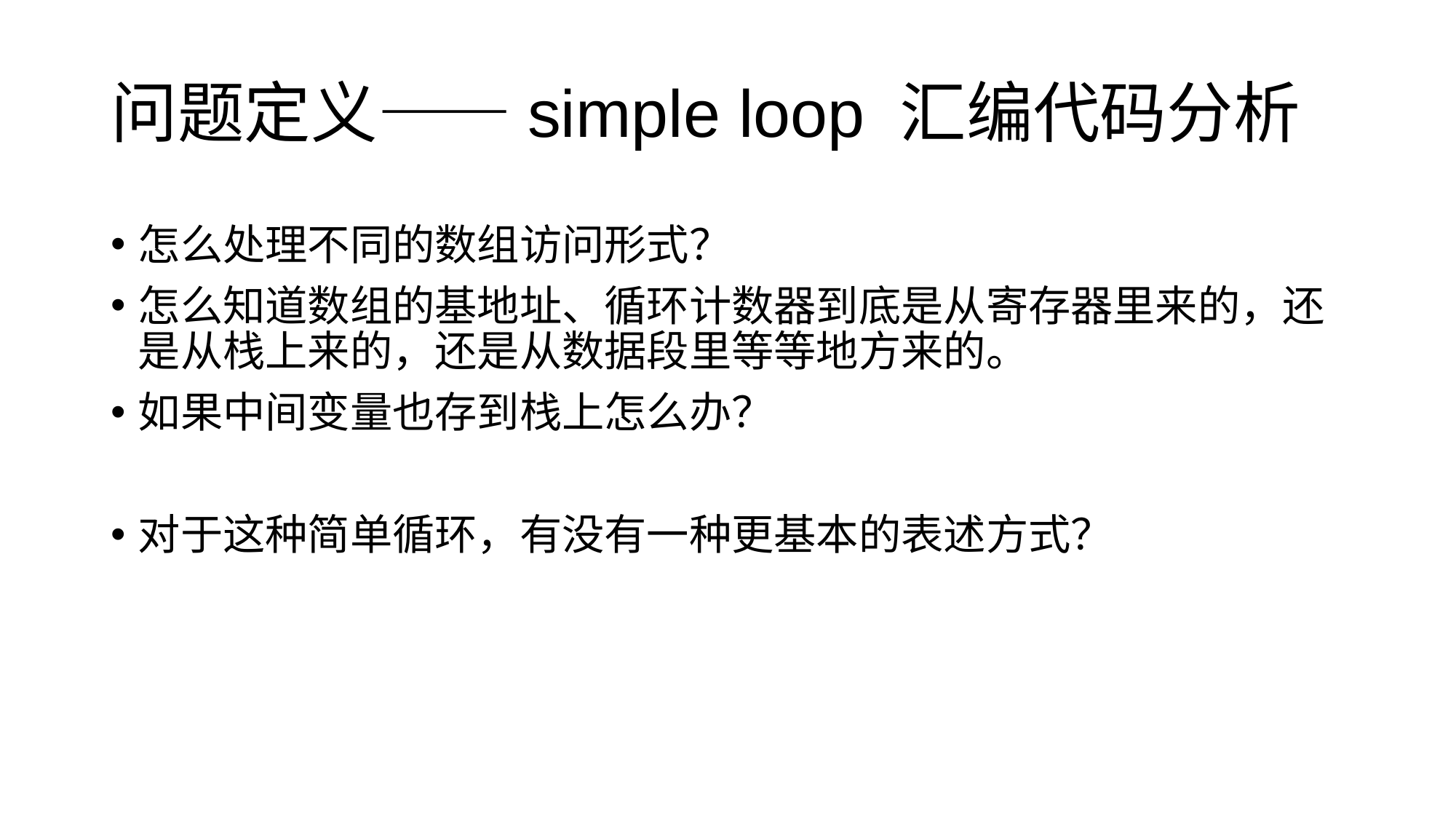

# 问题定义——simple loop 汇编代码分析
怎么处理不同的数组访问形式？
怎么知道数组的基地址、循环计数器到底是从寄存器里来的，还是从栈上来的，还是从数据段里等等地方来的。
如果中间变量也存到栈上怎么办？

对于这种简单循环，有没有一种更基本的表述方式？